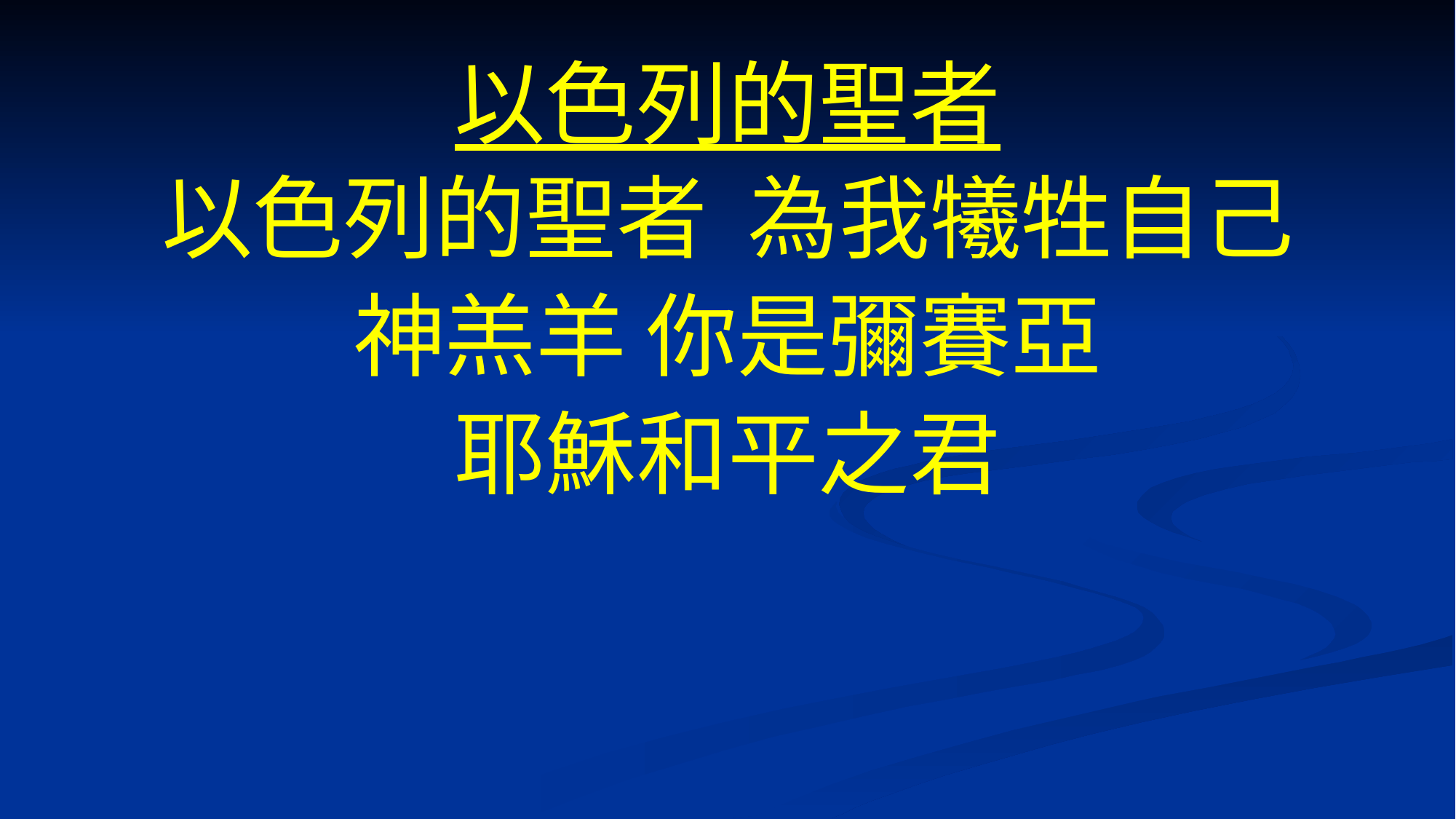

# 以色列的聖者
以色列的聖者  為我犧牲自己
神羔羊 你是彌賽亞
耶穌和平之君